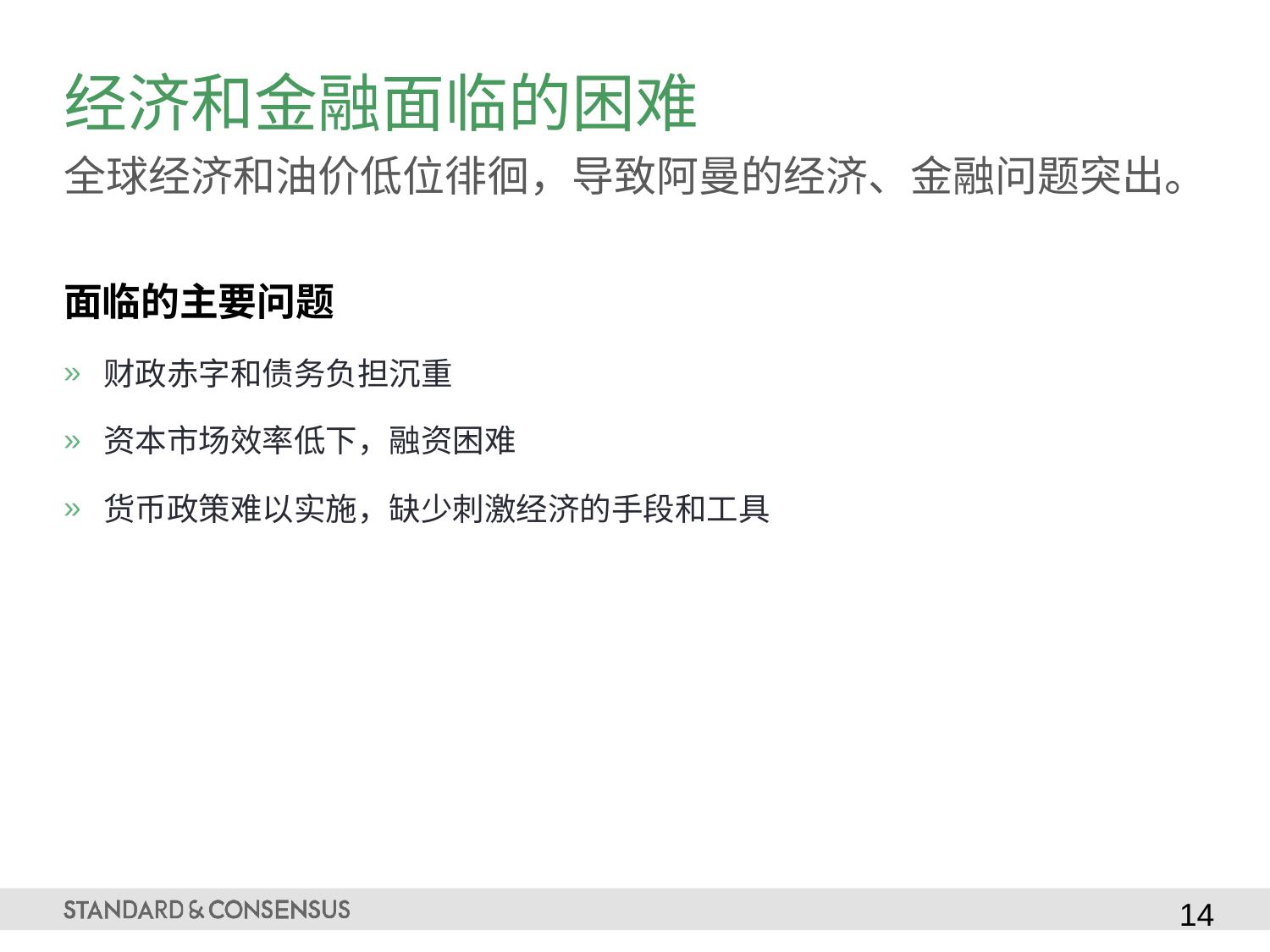

# 经济和金融面临的困难
全球经济和油价低位徘徊，导致阿曼的经济、金融问题突出。
面临的主要问题
财政赤字和债务负担沉重
资本市场效率低下，融资困难
货币政策难以实施，缺少刺激经济的手段和工具

14